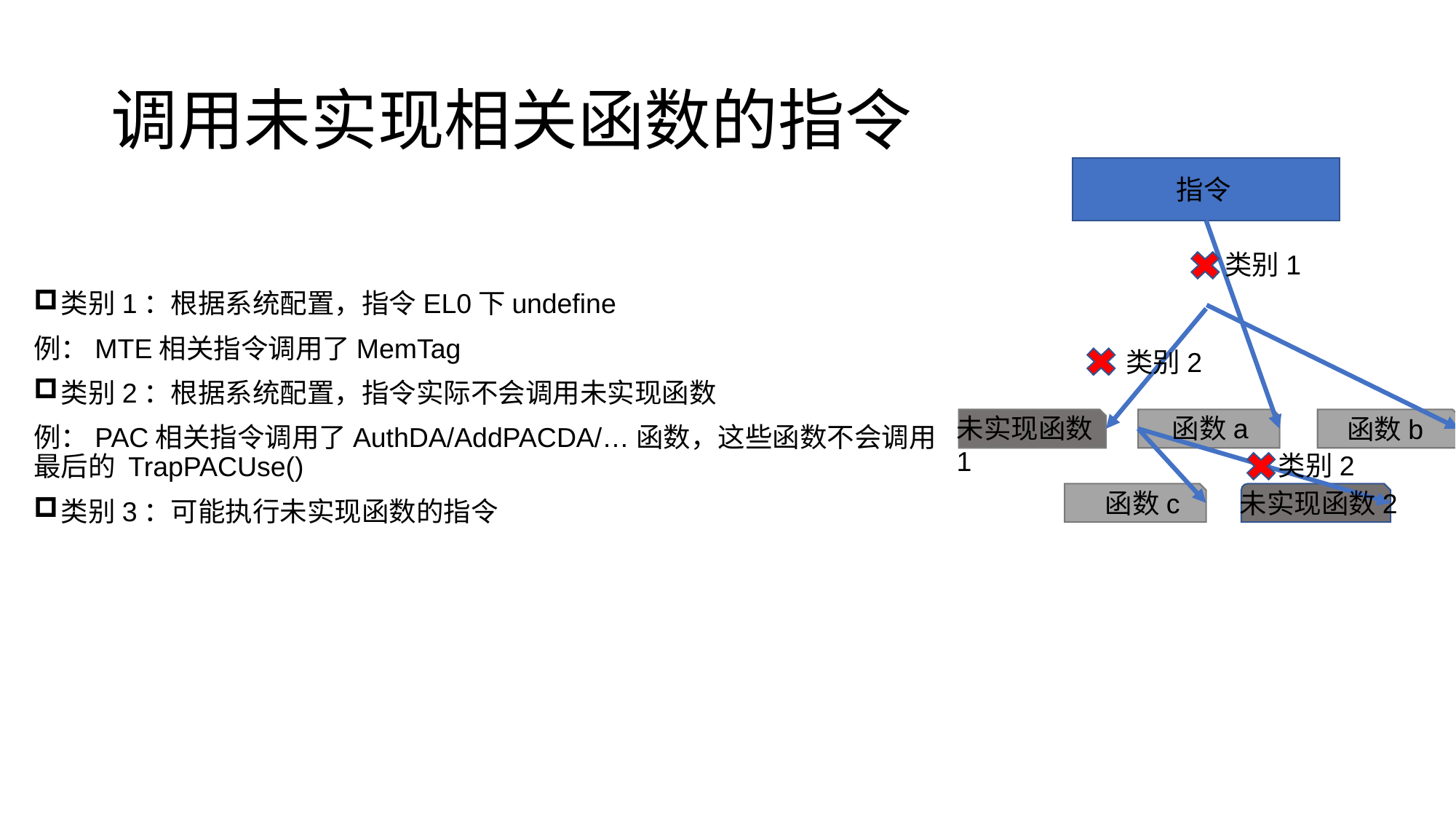

# 调用未实现相关函数的指令

指令
类别1

类别1：根据系统配置，指令EL0下undefine
例：MTE相关指令调用了MemTag
类别2：根据系统配置，指令实际不会调用未实现函数
例：PAC相关指令调用了AuthDA/AddPACDA/…函数，这些函数不会调用最后的 TrapPACUse()
类别3：可能执行未实现函数的指令
类别2

未实现函数1
函数a
函数b

类别2

函数c
未实现函数2